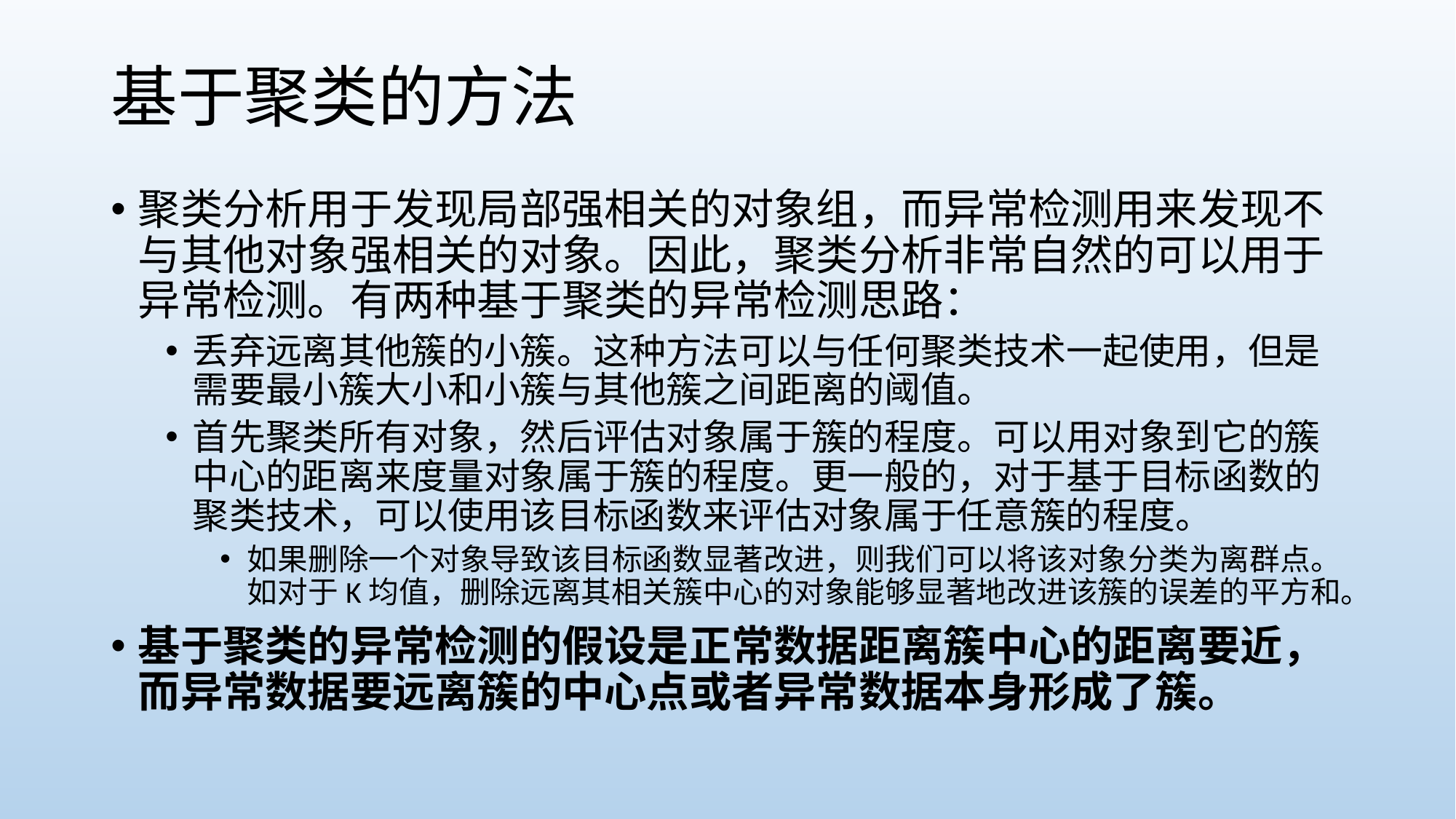

# 基于聚类的方法
聚类分析用于发现局部强相关的对象组，而异常检测用来发现不与其他对象强相关的对象。因此，聚类分析非常自然的可以用于异常检测。有两种基于聚类的异常检测思路：
丢弃远离其他簇的小簇。这种方法可以与任何聚类技术一起使用，但是需要最小簇大小和小簇与其他簇之间距离的阈值。
首先聚类所有对象，然后评估对象属于簇的程度。可以用对象到它的簇中心的距离来度量对象属于簇的程度。更一般的，对于基于目标函数的聚类技术，可以使用该目标函数来评估对象属于任意簇的程度。
如果删除一个对象导致该目标函数显著改进，则我们可以将该对象分类为离群点。如对于K均值，删除远离其相关簇中心的对象能够显著地改进该簇的误差的平方和。
基于聚类的异常检测的假设是正常数据距离簇中心的距离要近，而异常数据要远离簇的中心点或者异常数据本身形成了簇。